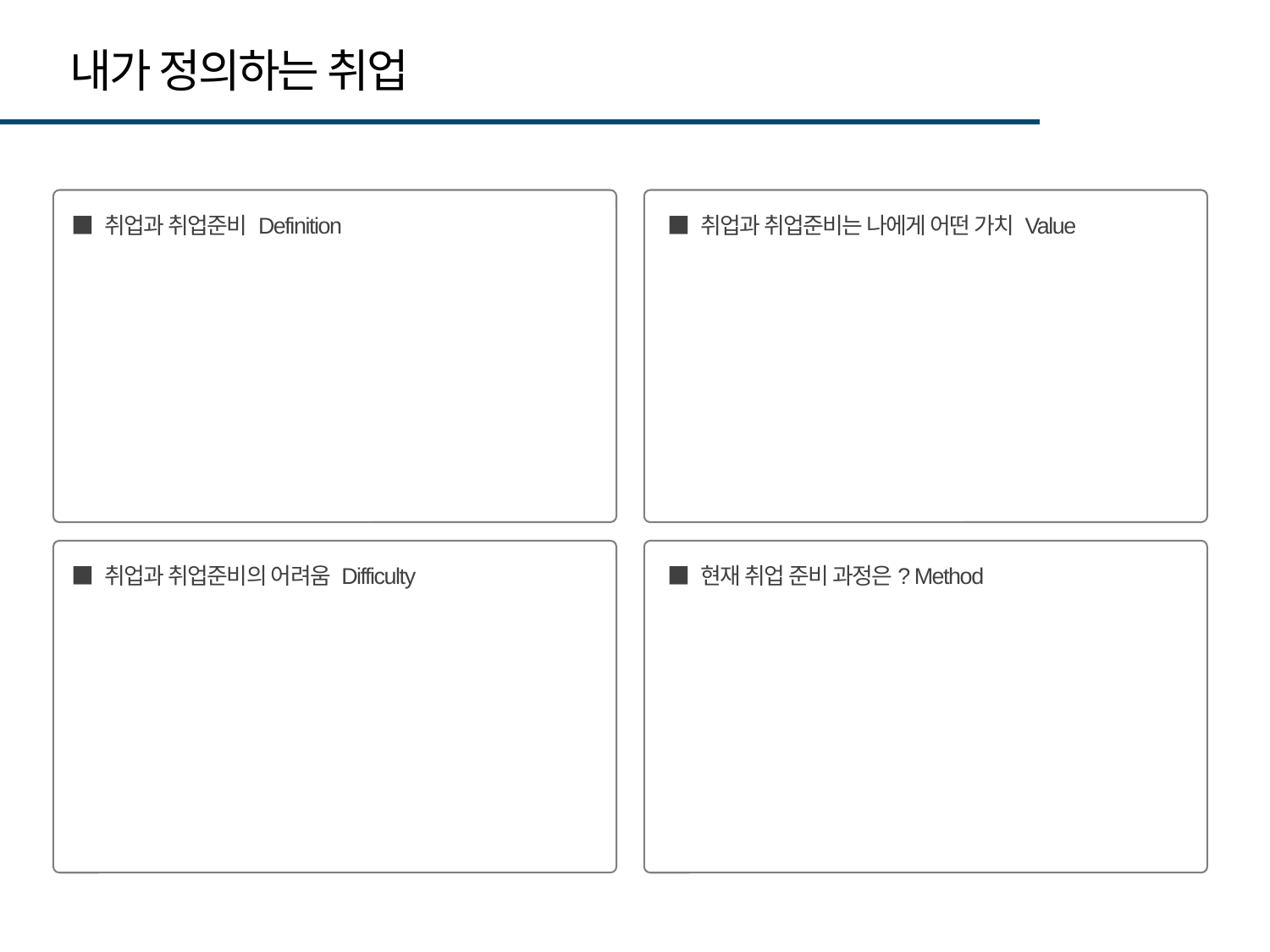

내가 정의하는 취업

■ 취업과 취업준비 Definition
■ 취업과 취업준비는 나에게 어떤 가치 Value

■ 취업과 취업준비의 어려움 Difficulty
■ 현재 취업 준비 과정은? Method